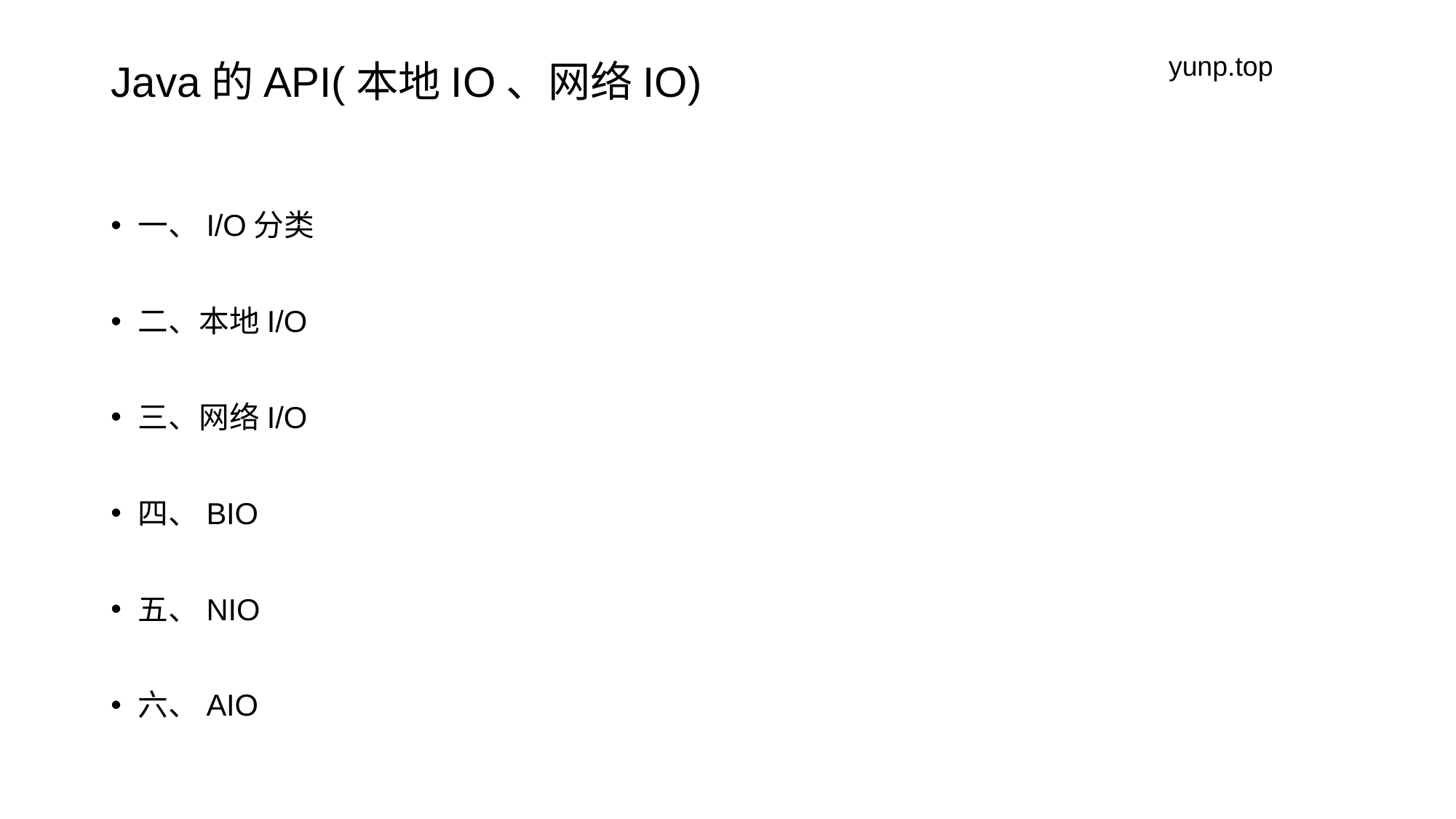

# Java的API(本地IO、网络IO)
yunp.top

一、I/O分类

二、本地I/O

三、网络I/O

四、BIO

五、NIO

六、AIO